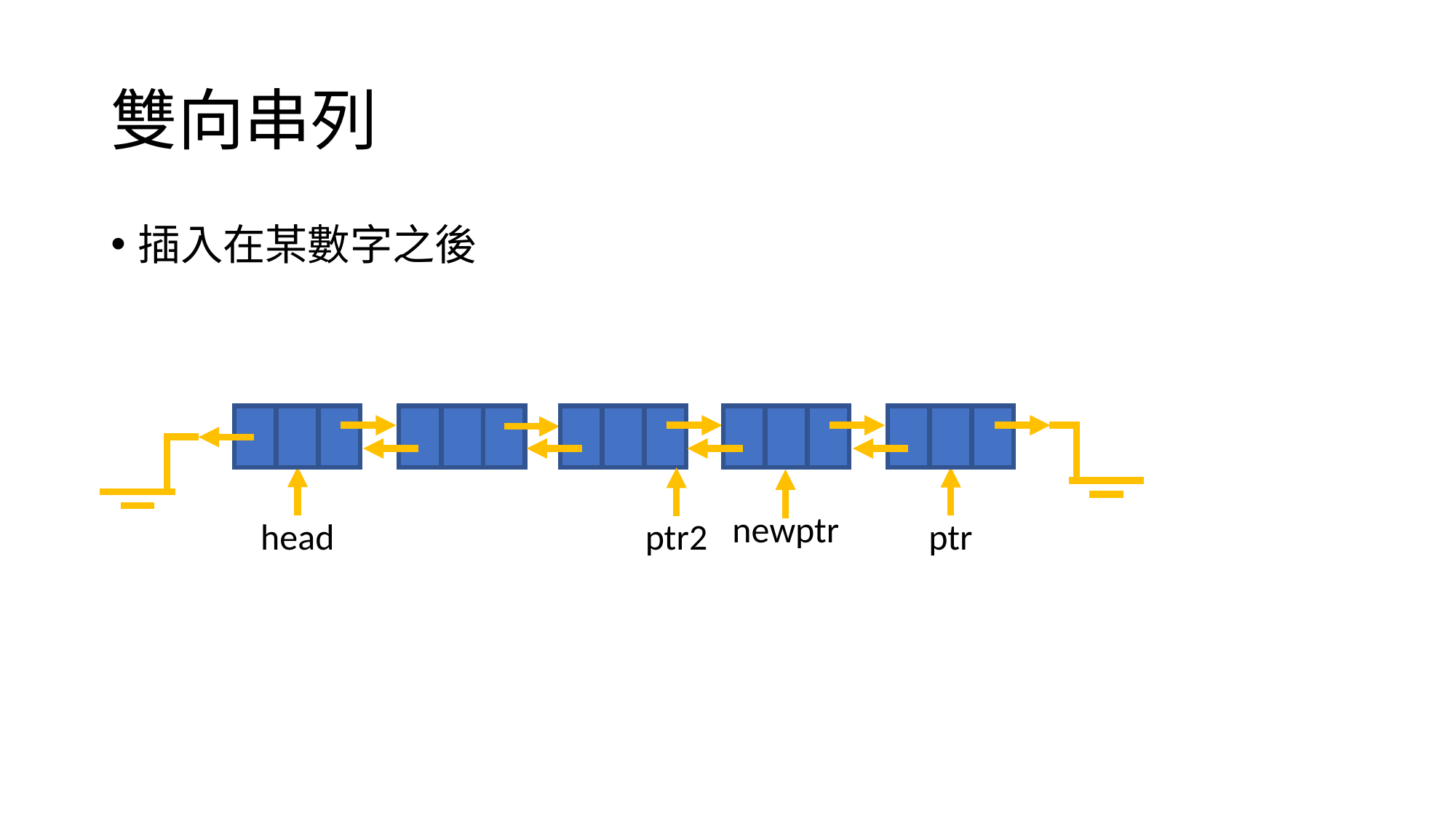

# 雙向串列
插入在某數字之後

newptr
ptr2
ptr
head